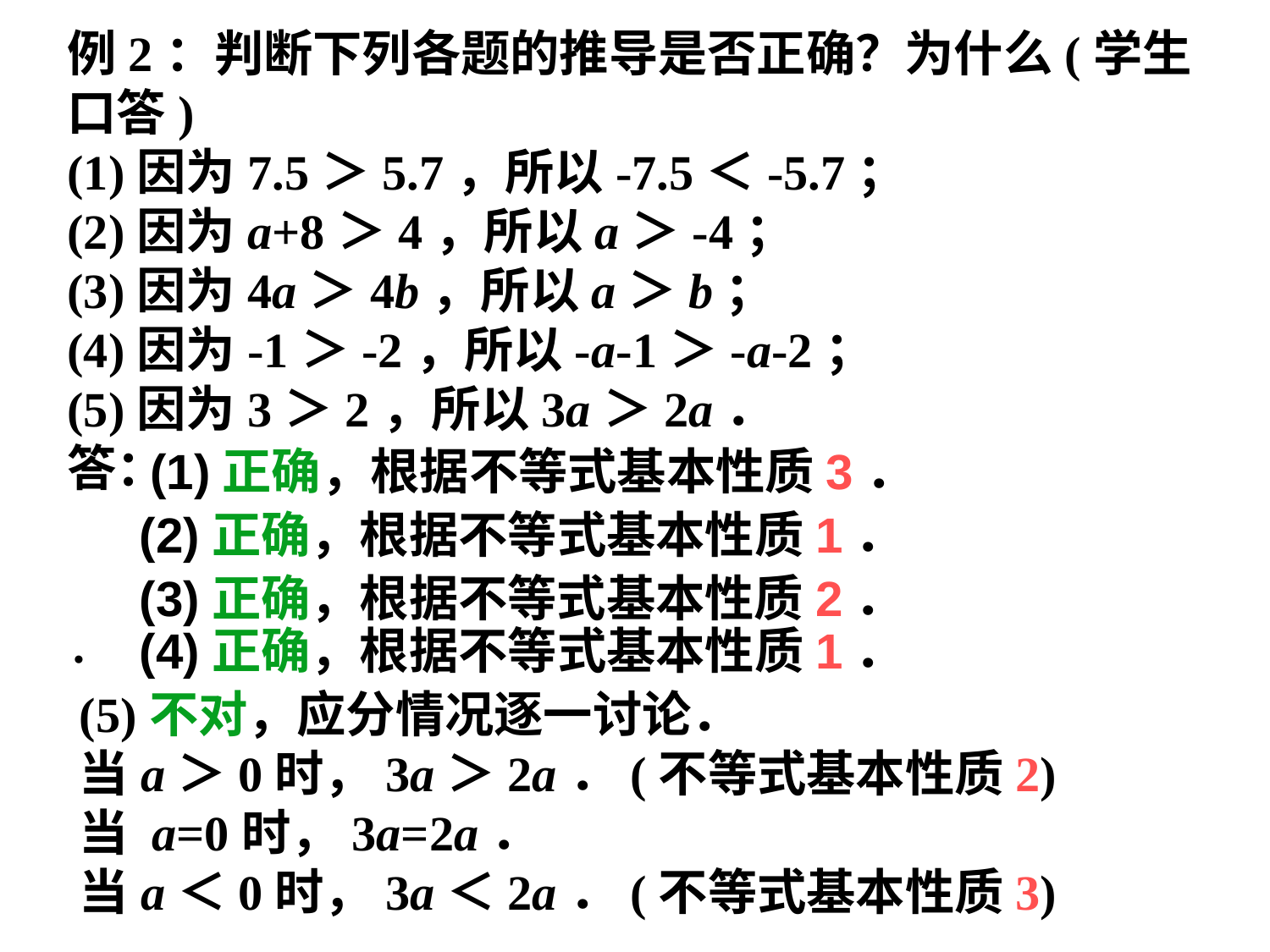

例2：判断下列各题的推导是否正确？为什么(学生口答)
(1)因为7.5＞5.7，所以-7.5＜-5.7；
(2)因为a+8＞4，所以a＞-4；
(3)因为4a＞4b，所以a＞b；
(4)因为-1＞-2，所以-a-1＞-a-2；
(5)因为3＞2，所以3a＞2a．
答：

．

(1)正确，根据不等式基本性质3．
(2)正确，根据不等式基本性质1．
(3)正确，根据不等式基本性质2．

(4)正确，根据不等式基本性质1．
(5)不对，应分情况逐一讨论．
当a＞0时，3a＞2a．(不等式基本性质2)
当 a=0时，3a=2a．
当a＜0时，3a＜2a．(不等式基本性质3)